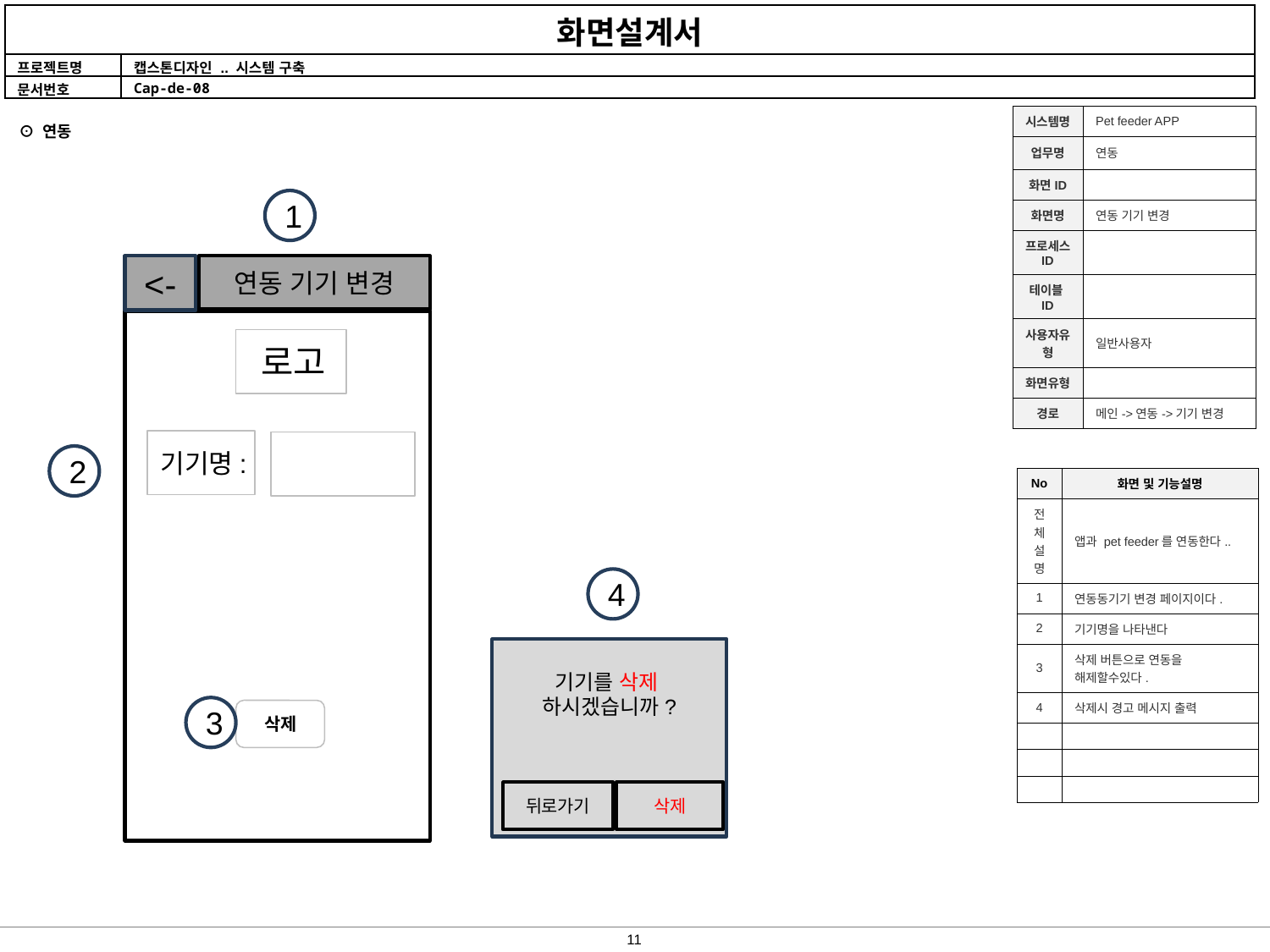

| 시스템명 | Pet feeder APP |
| --- | --- |
| 업무명 | 연동 |
| 화면ID |  |
| 화면명 | 연동 기기 변경 |
| 프로세스ID |  |
| 테이블ID |  |
| 사용자유형 | 일반사용자 |
| 화면유형 |  |
| 경로 | 메인->연동->기기 변경 |
⊙ 연동
1
<-
연동 기기 변경

로고
기기명:

2
| No | 화면 및 기능설명 |
| --- | --- |
| 전체설명 | 앱과 pet feeder를 연동한다.. |
| 1 | 연동동기기 변경 페이지이다. |
| 2 | 기기명을 나타낸다 |
| 3 | 삭제 버튼으로 연동을 해제할수있다. |
| 4 | 삭제시 경고 메시지 출력 |
|  |  |
|  |  |
|  |  |
4

기기를 삭제
하시겠습니까?
3
삭제
뒤로가기
삭제